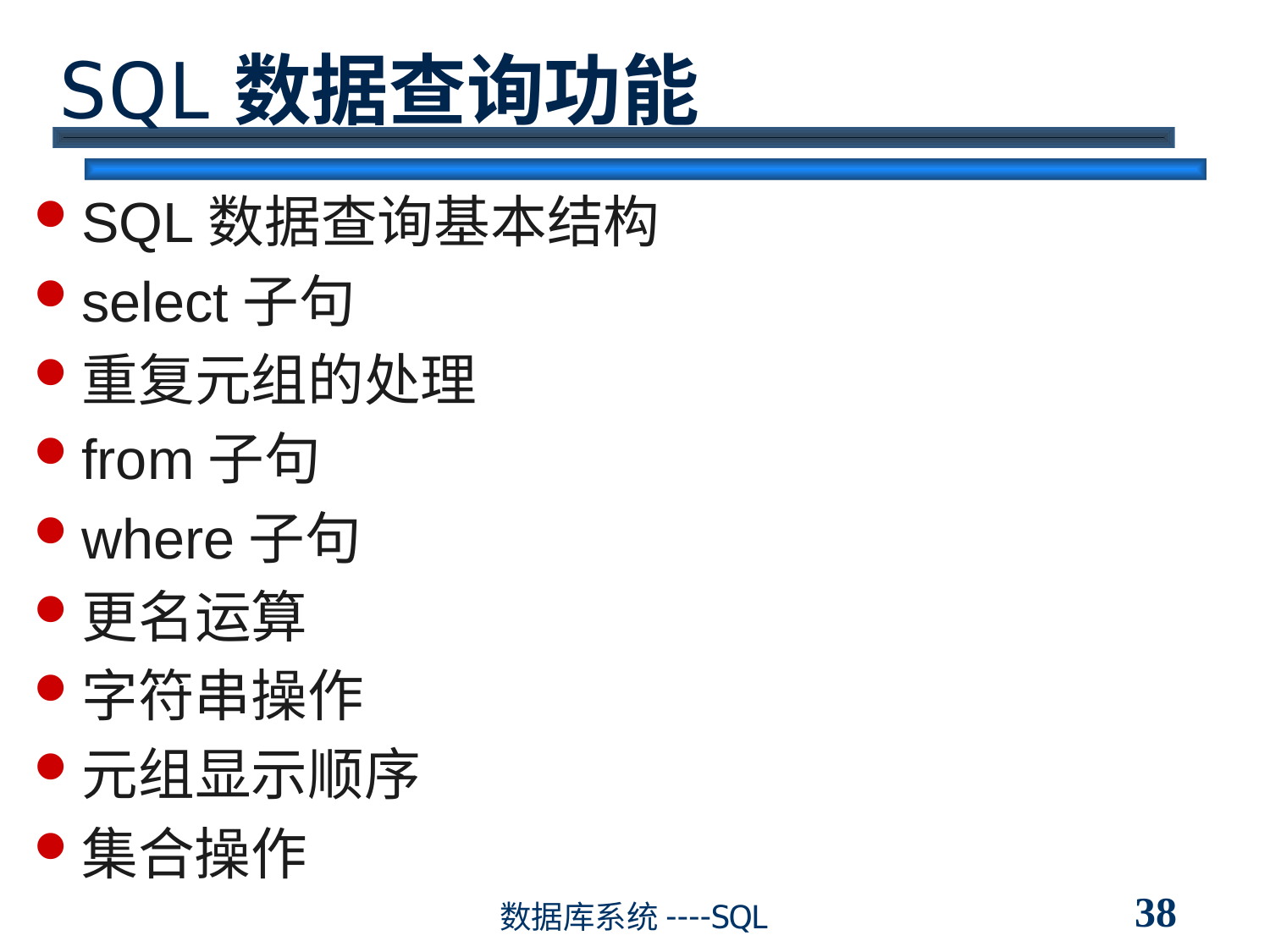

# SQL数据查询功能
SQL数据查询基本结构
select子句
重复元组的处理
from子句
where子句
更名运算
字符串操作
元组显示顺序
集合操作
38
数据库系统----SQL